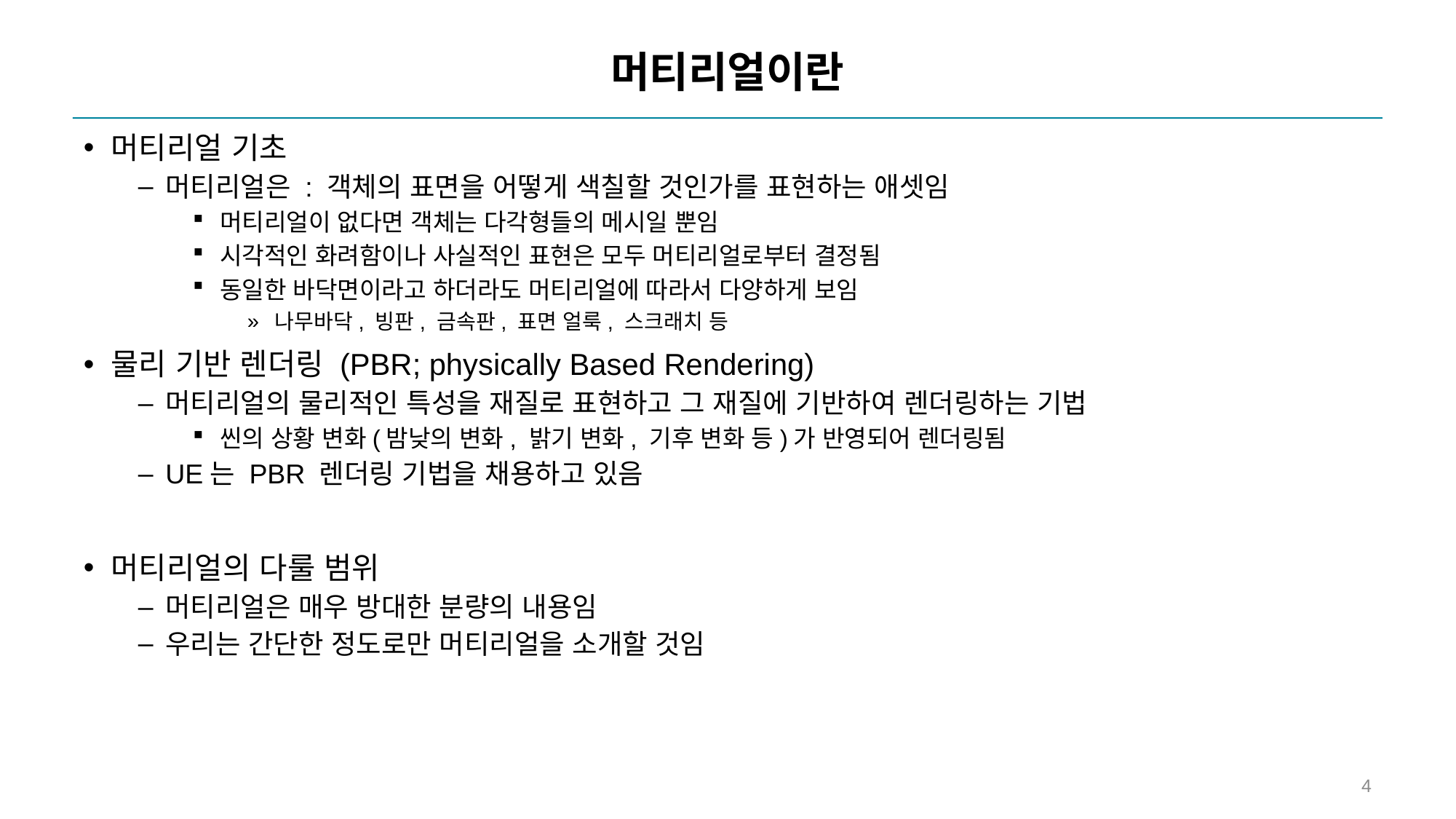

# 머티리얼이란
머티리얼 기초
머티리얼은 : 객체의 표면을 어떻게 색칠할 것인가를 표현하는 애셋임
머티리얼이 없다면 객체는 다각형들의 메시일 뿐임
시각적인 화려함이나 사실적인 표현은 모두 머티리얼로부터 결정됨
동일한 바닥면이라고 하더라도 머티리얼에 따라서 다양하게 보임
나무바닥, 빙판, 금속판, 표면 얼룩, 스크래치 등
물리 기반 렌더링 (PBR; physically Based Rendering)
머티리얼의 물리적인 특성을 재질로 표현하고 그 재질에 기반하여 렌더링하는 기법
씬의 상황 변화(밤낮의 변화, 밝기 변화, 기후 변화 등)가 반영되어 렌더링됨
UE는 PBR 렌더링 기법을 채용하고 있음

머티리얼의 다룰 범위
머티리얼은 매우 방대한 분량의 내용임
우리는 간단한 정도로만 머티리얼을 소개할 것임

4